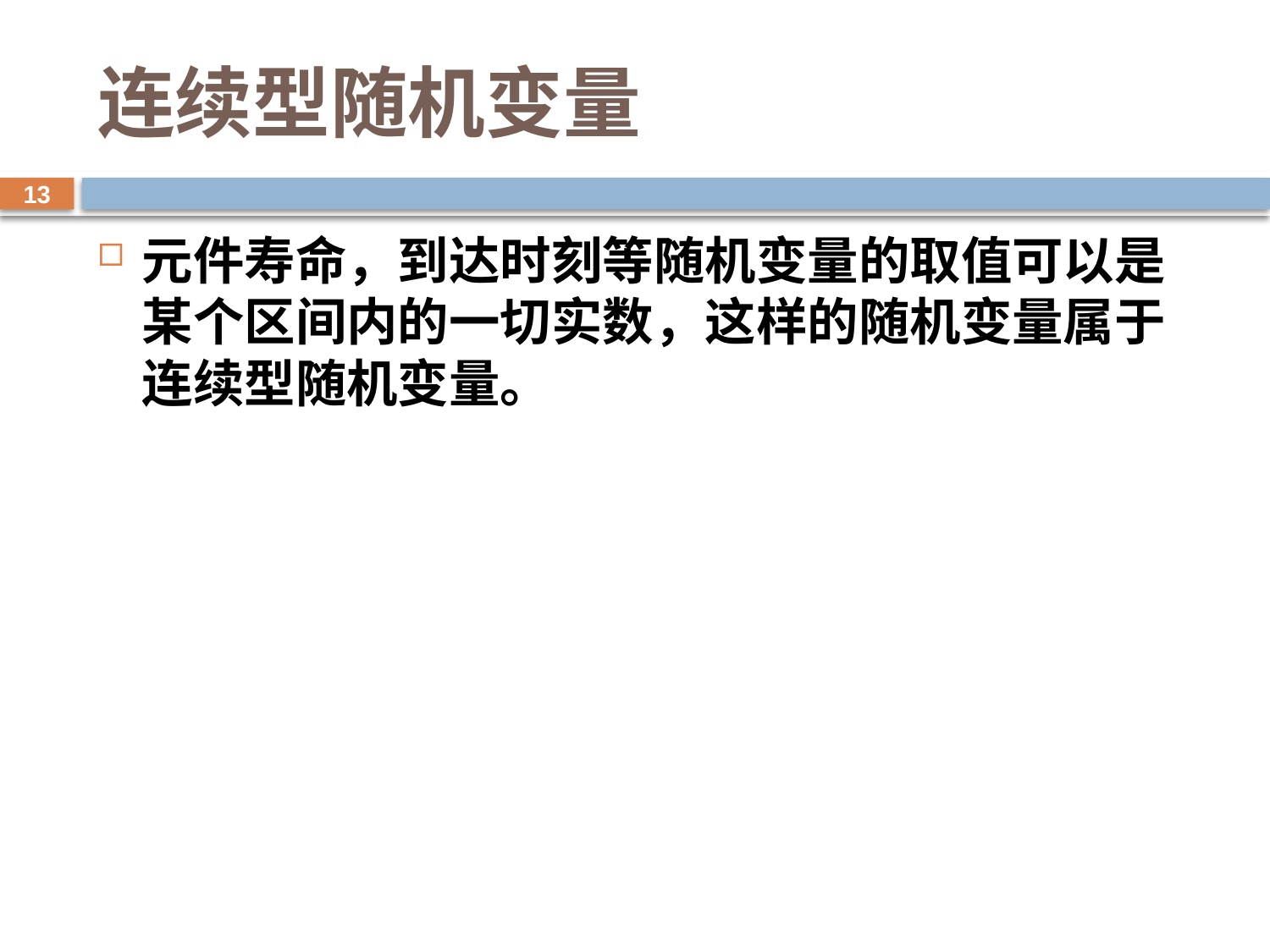

# 连续型随机变量
13
元件寿命，到达时刻等随机变量的取值可以是某个区间内的一切实数，这样的随机变量属于连续型随机变量。